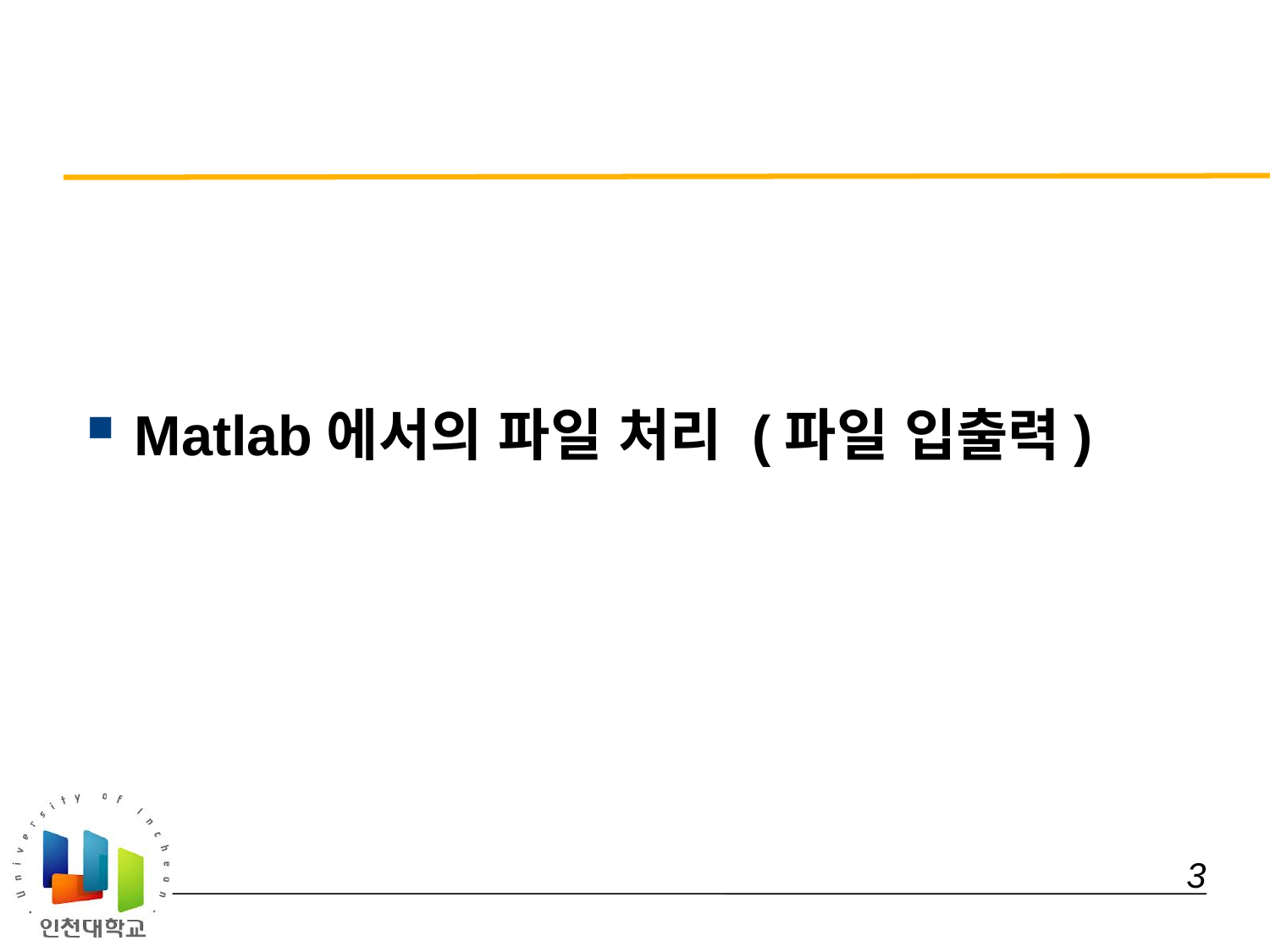

#

Matlab에서의 파일 처리 (파일 입출력)
 3